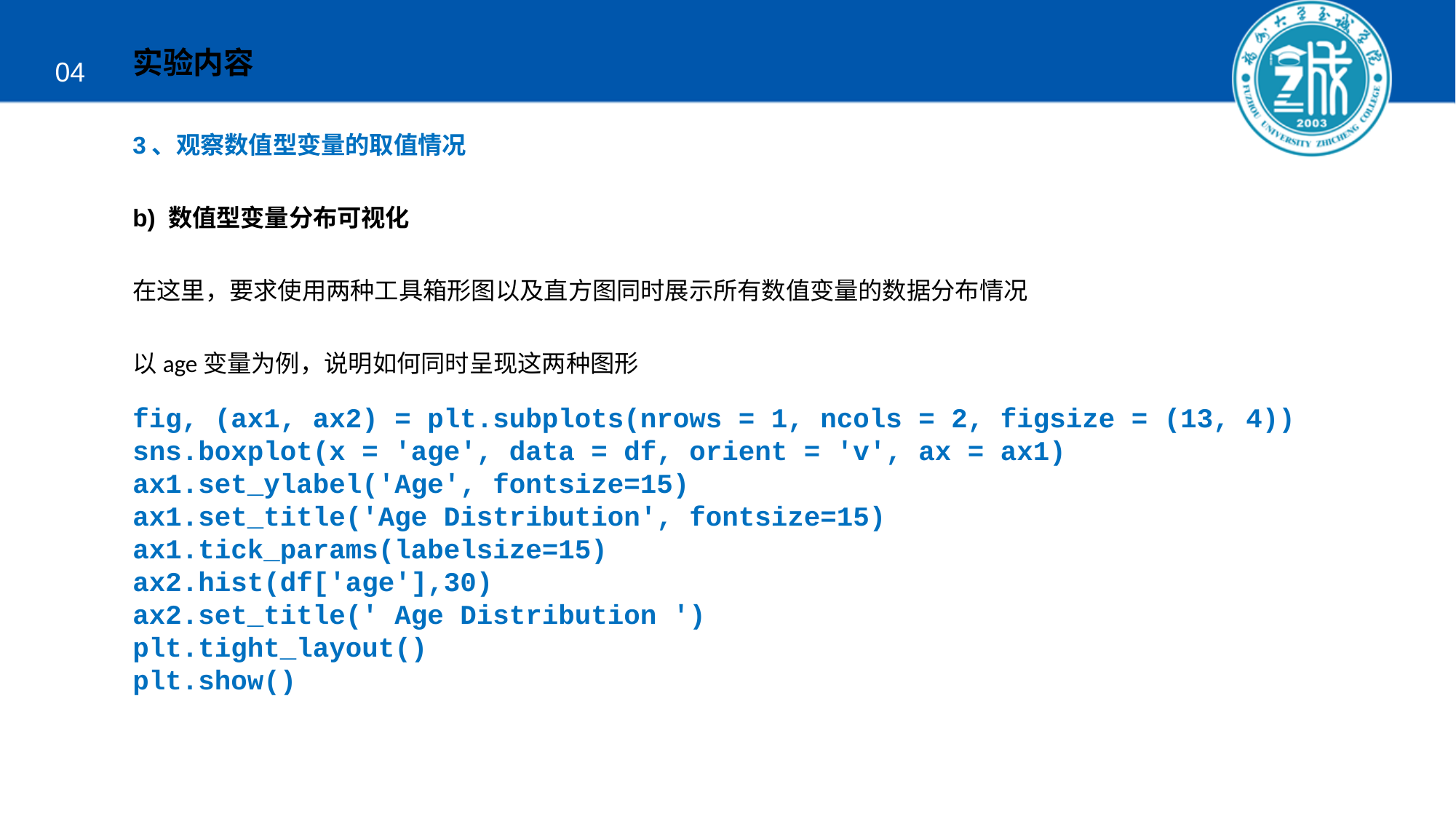

实验内容
04
3、观察数值型变量的取值情况
b) 数值型变量分布可视化
在这里，要求使用两种工具箱形图以及直方图同时展示所有数值变量的数据分布情况
以age变量为例，说明如何同时呈现这两种图形
fig, (ax1, ax2) = plt.subplots(nrows = 1, ncols = 2, figsize = (13, 4))
sns.boxplot(x = 'age', data = df, orient = 'v', ax = ax1)
ax1.set_ylabel('Age', fontsize=15)
ax1.set_title('Age Distribution', fontsize=15)
ax1.tick_params(labelsize=15)
ax2.hist(df['age'],30)
ax2.set_title(' Age Distribution ')
plt.tight_layout()
plt.show()